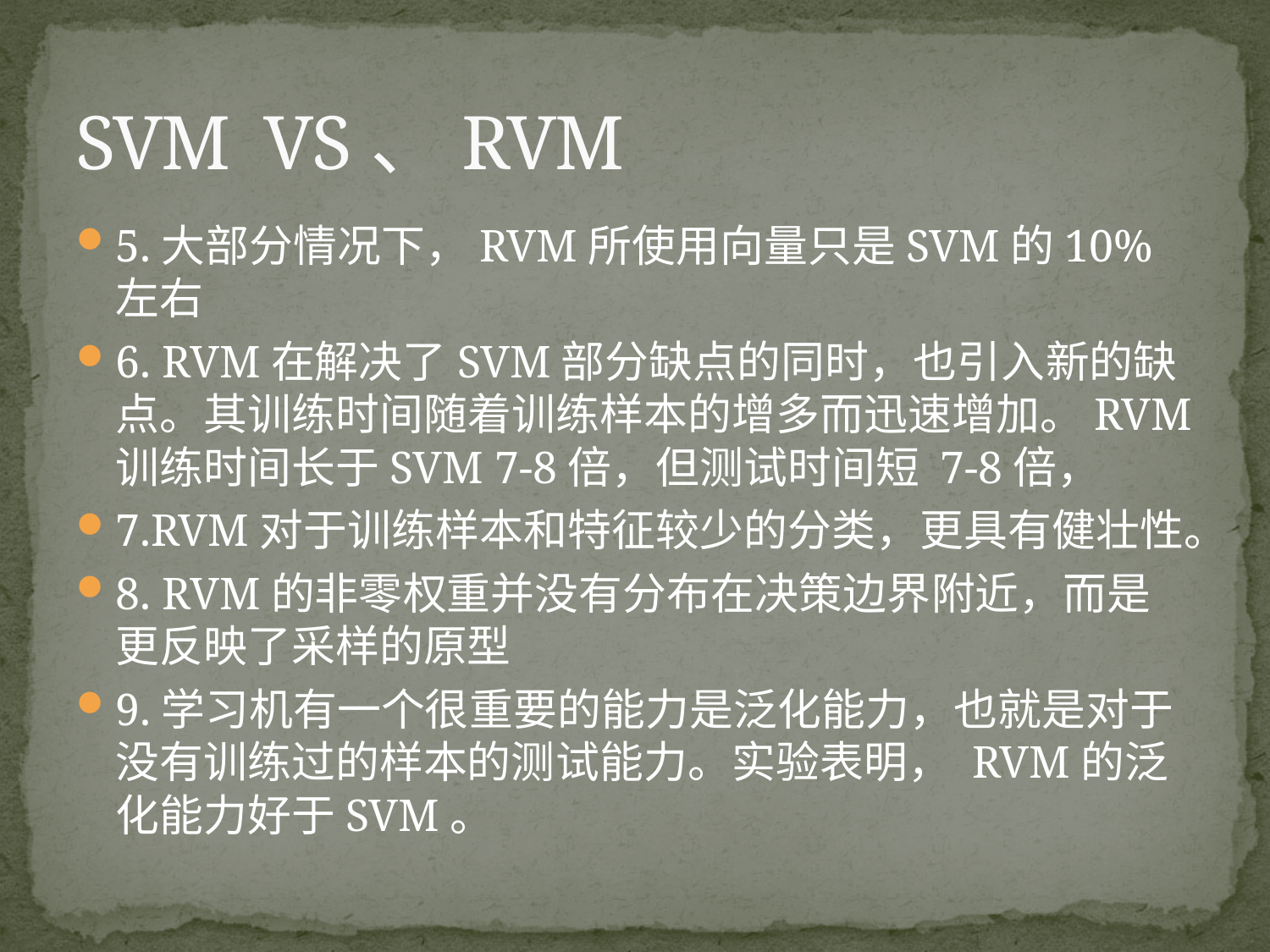

# SVM  VS、RVM
5.大部分情况下，RVM所使用向量只是SVM的10%左右
6. RVM在解决了SVM部分缺点的同时，也引入新的缺点。其训练时间随着训练样本的增多而迅速增加。RVM训练时间长于SVM 7-8倍，但测试时间短 7-8倍，
7.RVM对于训练样本和特征较少的分类，更具有健壮性。
8. RVM的非零权重并没有分布在决策边界附近，而是更反映了采样的原型
9.学习机有一个很重要的能力是泛化能力，也就是对于没有训练过的样本的测试能力。实验表明， RVM的泛化能力好于SVM。